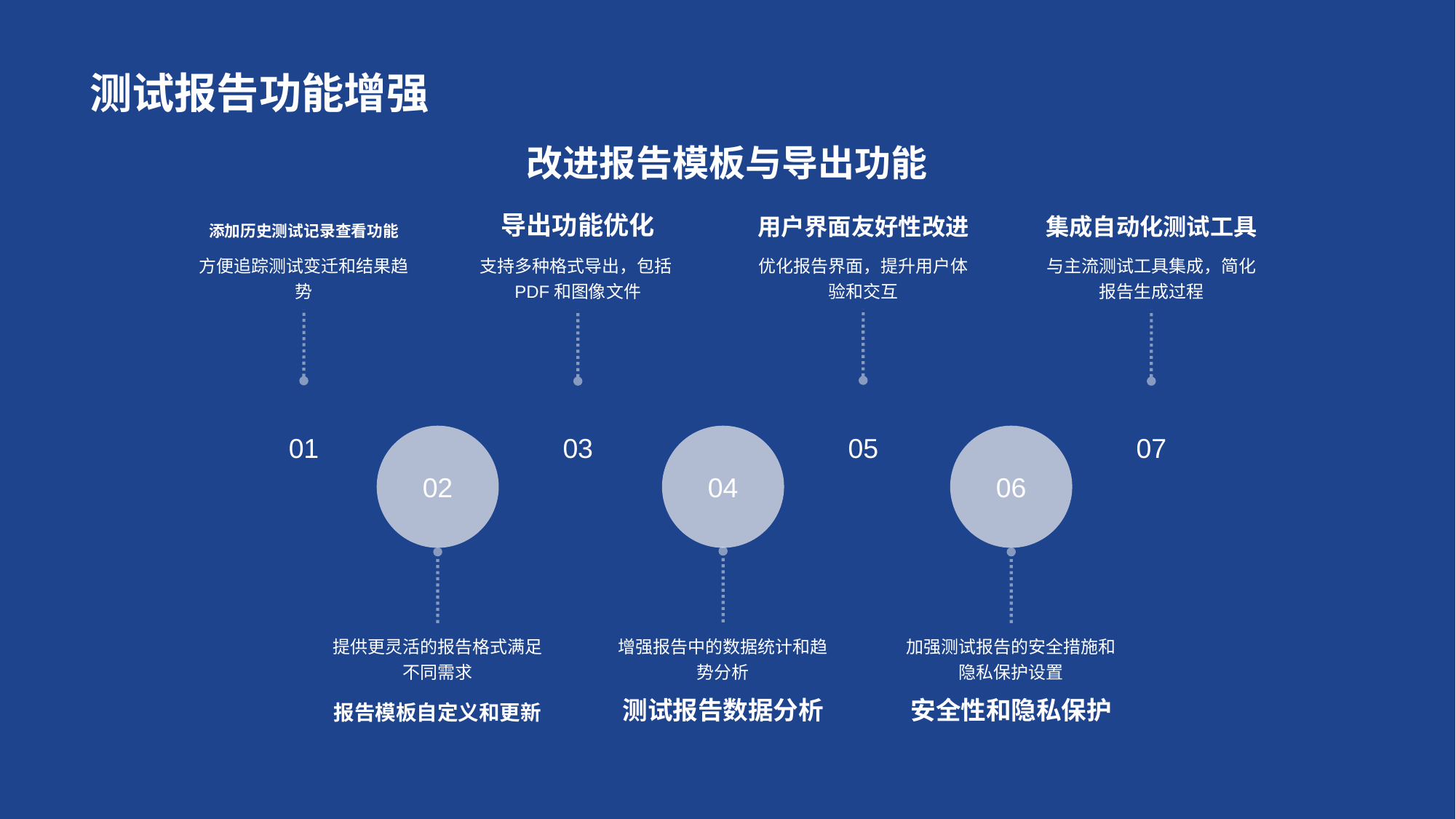

# 测试报告功能增强
改进报告模板与导出功能
集成自动化测试工具
与主流测试工具集成，简化报告生成过程
07
用户界面友好性改进
优化报告界面，提升用户体验和交互
05
导出功能优化
支持多种格式导出，包括PDF和图像文件
03
添加历史测试记录查看功能
方便追踪测试变迁和结果趋势
01

02
提供更灵活的报告格式满足不同需求
报告模板自定义和更新
04
增强报告中的数据统计和趋势分析
测试报告数据分析
06
加强测试报告的安全措施和隐私保护设置
安全性和隐私保护